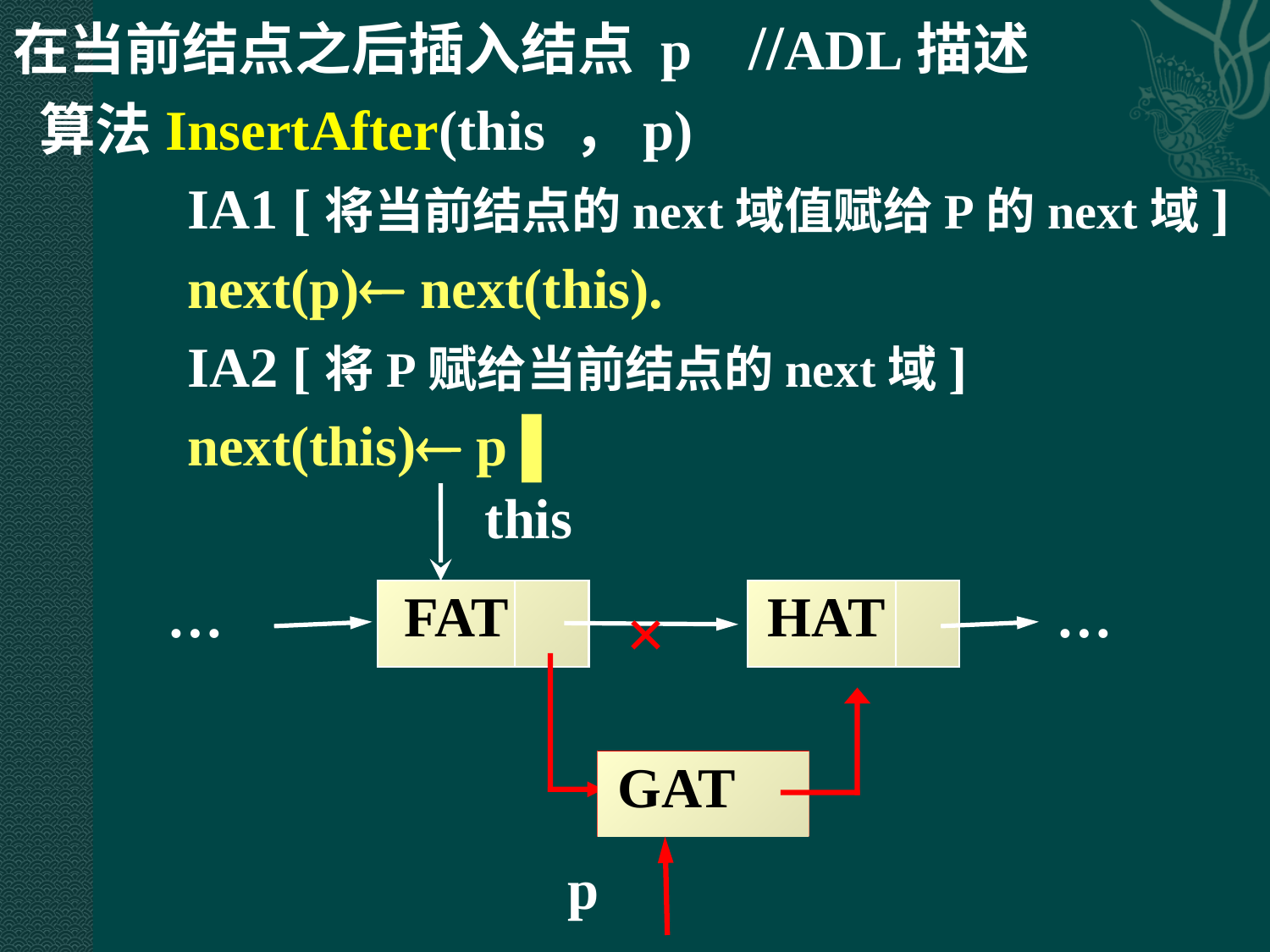

在当前结点之后插入结点 p    //ADL描述
 算法InsertAfter(this ，p)
		IA1 [将当前结点的next域值赋给P的next域]
		next(p)← next(this).
		IA2 [将P赋给当前结点的next域]
		next(this)← p ▌

this

…
…

FAT

HAT

×

GAT

p